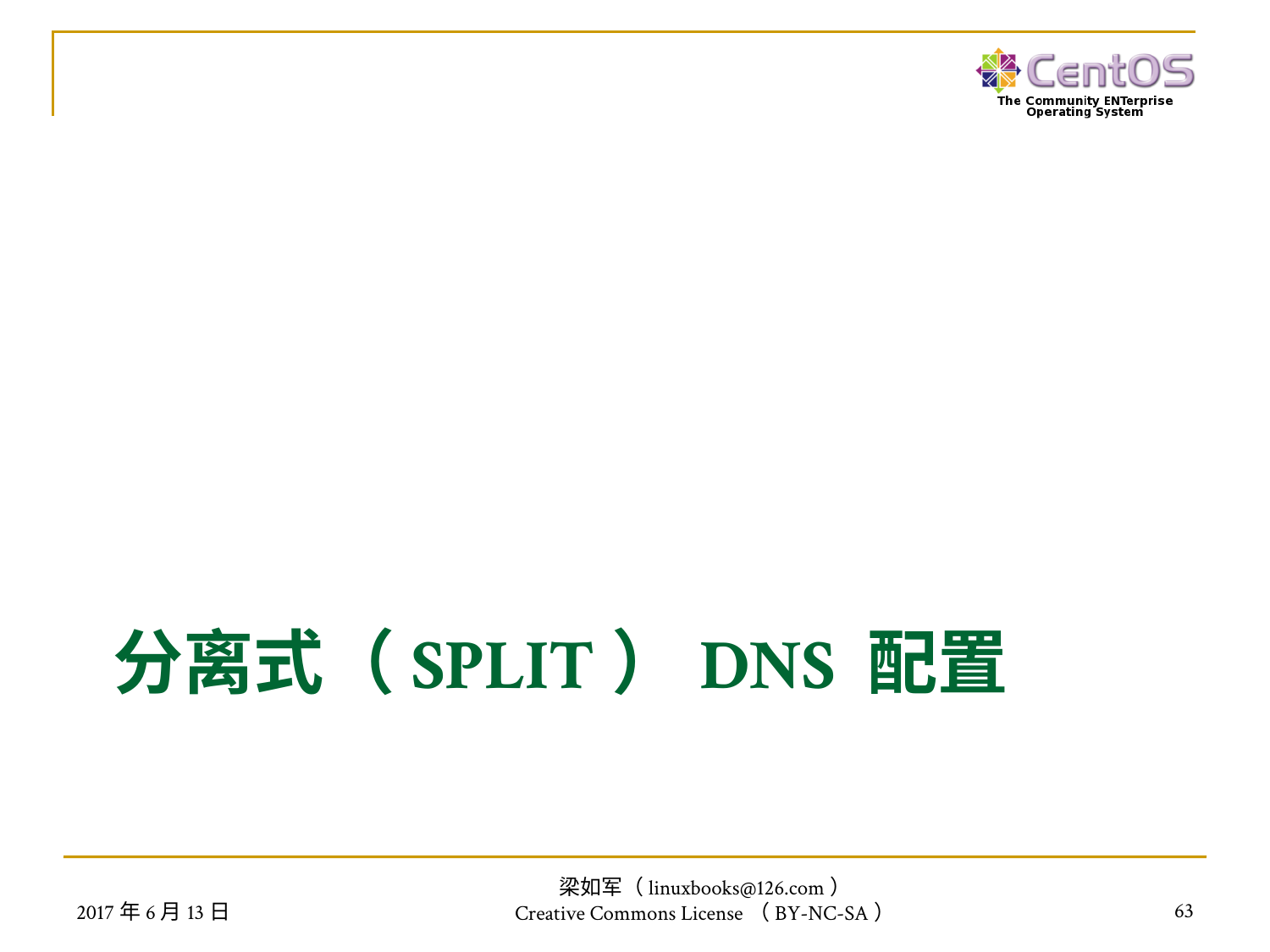

# 分离式（Split）DNS 配置
2017年6月13日
63
梁如军（linuxbooks@126.com）
Creative Commons License（BY-NC-SA）